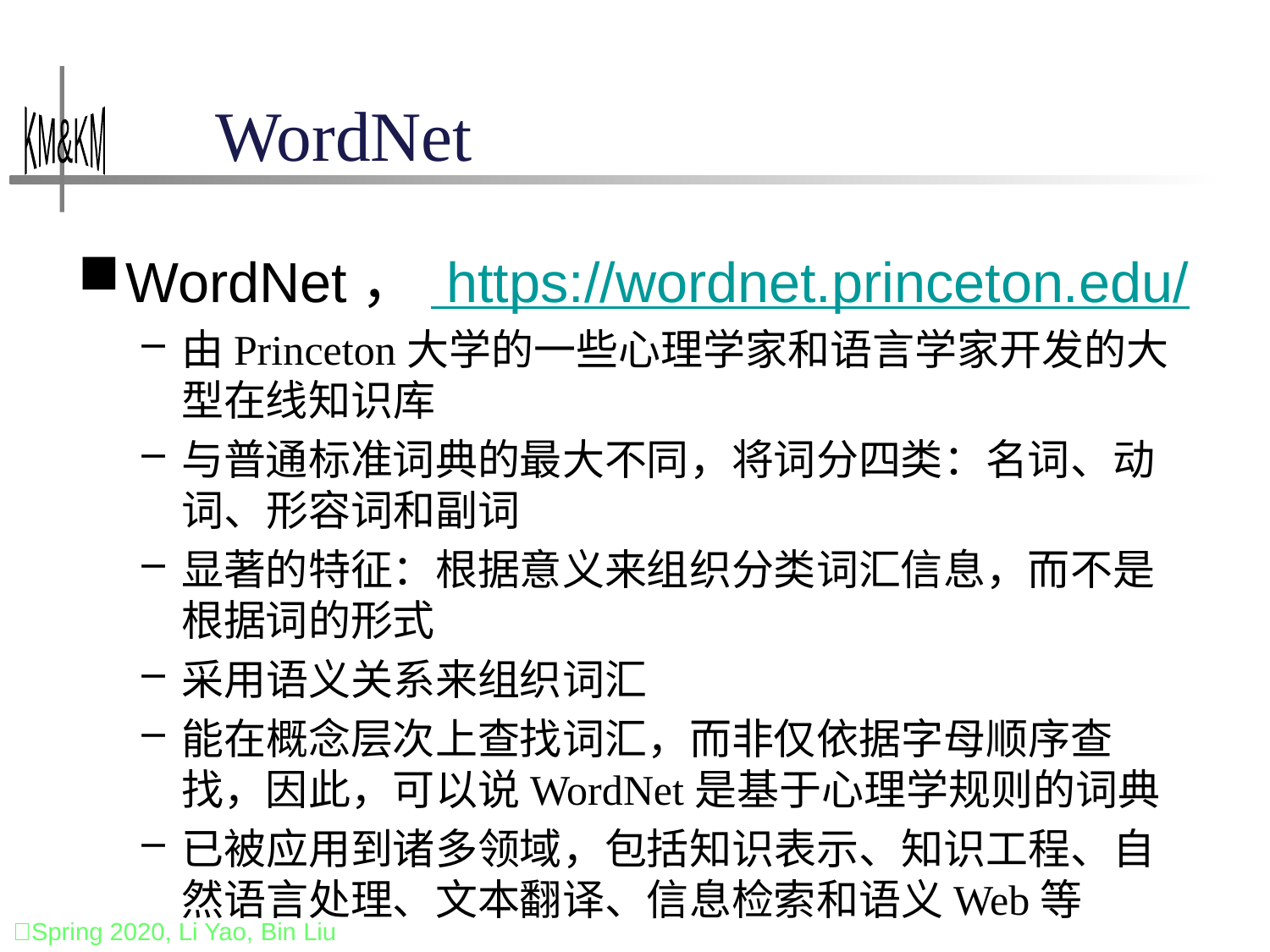

# WordNet
WordNet， https://wordnet.princeton.edu/
由Princeton大学的一些心理学家和语言学家开发的大型在线知识库
与普通标准词典的最大不同，将词分四类：名词、动词、形容词和副词
显著的特征：根据意义来组织分类词汇信息，而不是根据词的形式
采用语义关系来组织词汇
能在概念层次上查找词汇，而非仅依据字母顺序查找，因此，可以说WordNet是基于心理学规则的词典
已被应用到诸多领域，包括知识表示、知识工程、自然语言处理、文本翻译、信息检索和语义Web等